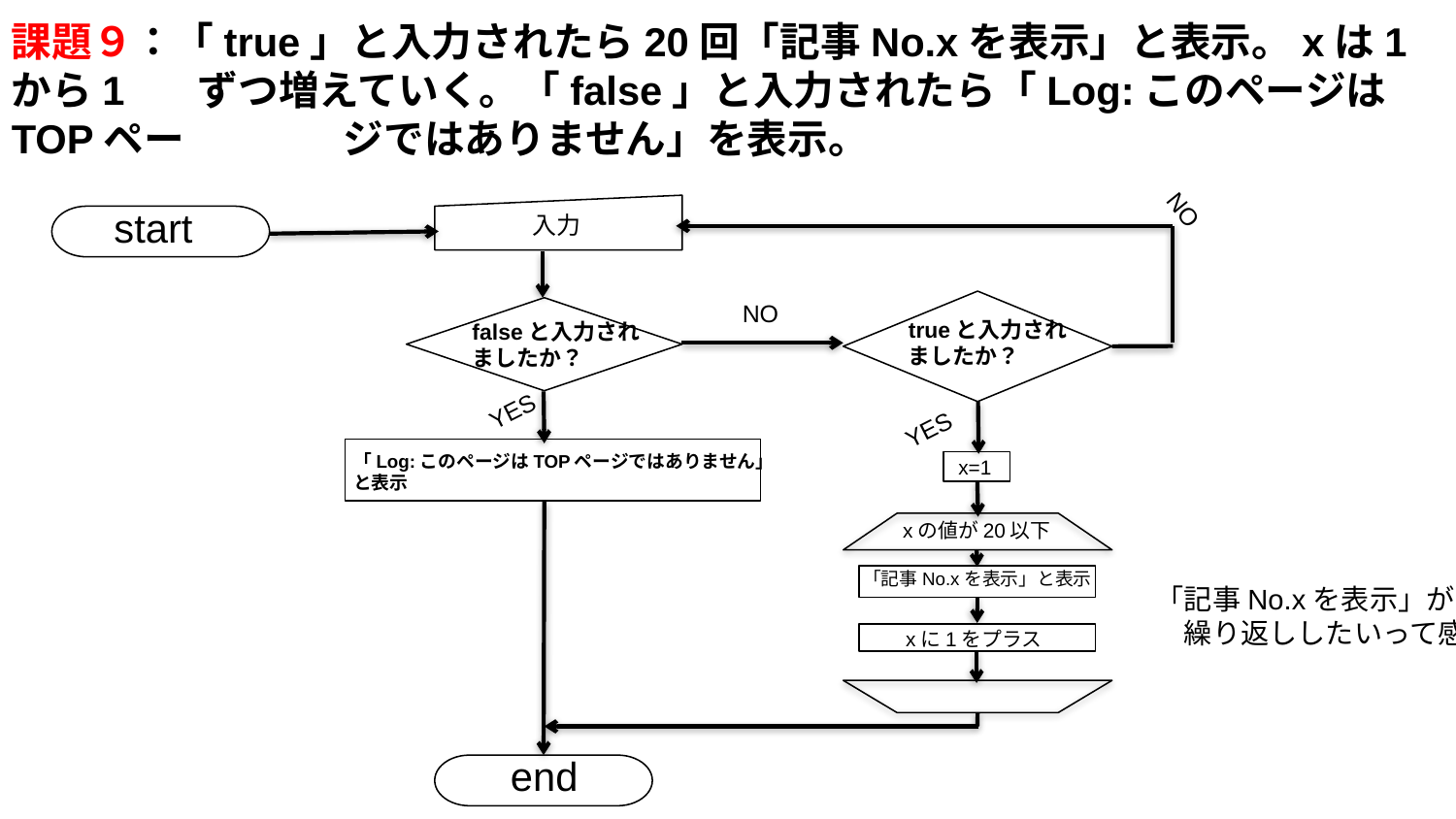

課題９：「true」と入力されたら20回「記事No.xを表示」と表示。xは1から1	　ずつ増えていく。「false」と入力されたら「Log:このページはTOPペー	　ジではありません」を表示。
NO
start

入力

NO

trueと入力されましたか？
falseと入力されましたか？
YES
YES

「Log:このページはTOPページではありません」
と表示
x=1

xの値が20以下

「記事No.xを表示」と表示

「記事No.xを表示」が２０回表記されるまで
　繰り返ししたいって感じかな?
xに1をプラス

end